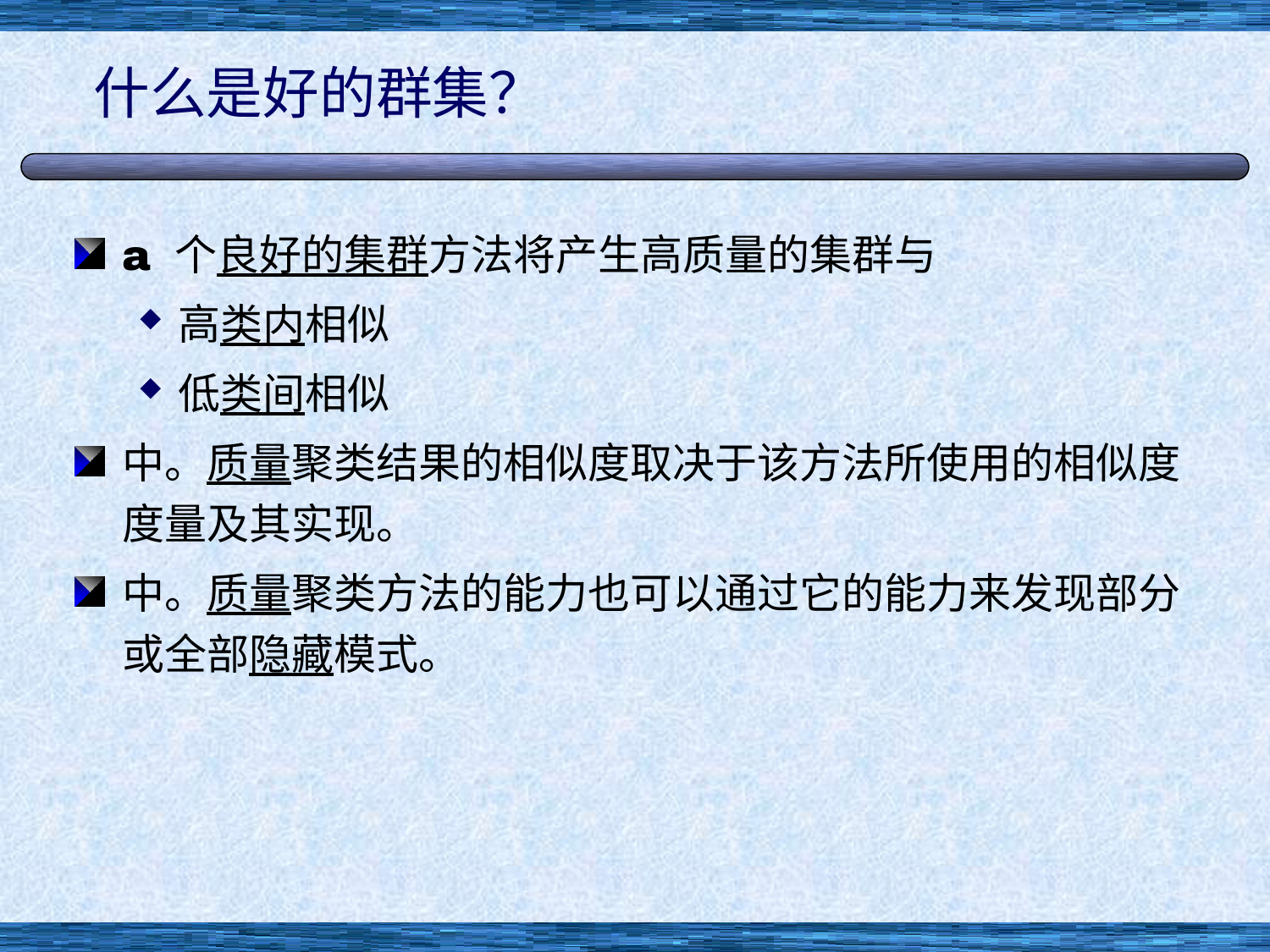

# 什么是好的群集？
a 个良好的集群方法将产生高质量的集群与
高类内相似
低类间相似
中。质量聚类结果的相似度取决于该方法所使用的相似度度量及其实现。
中。质量聚类方法的能力也可以通过它的能力来发现部分或全部隐藏模式。